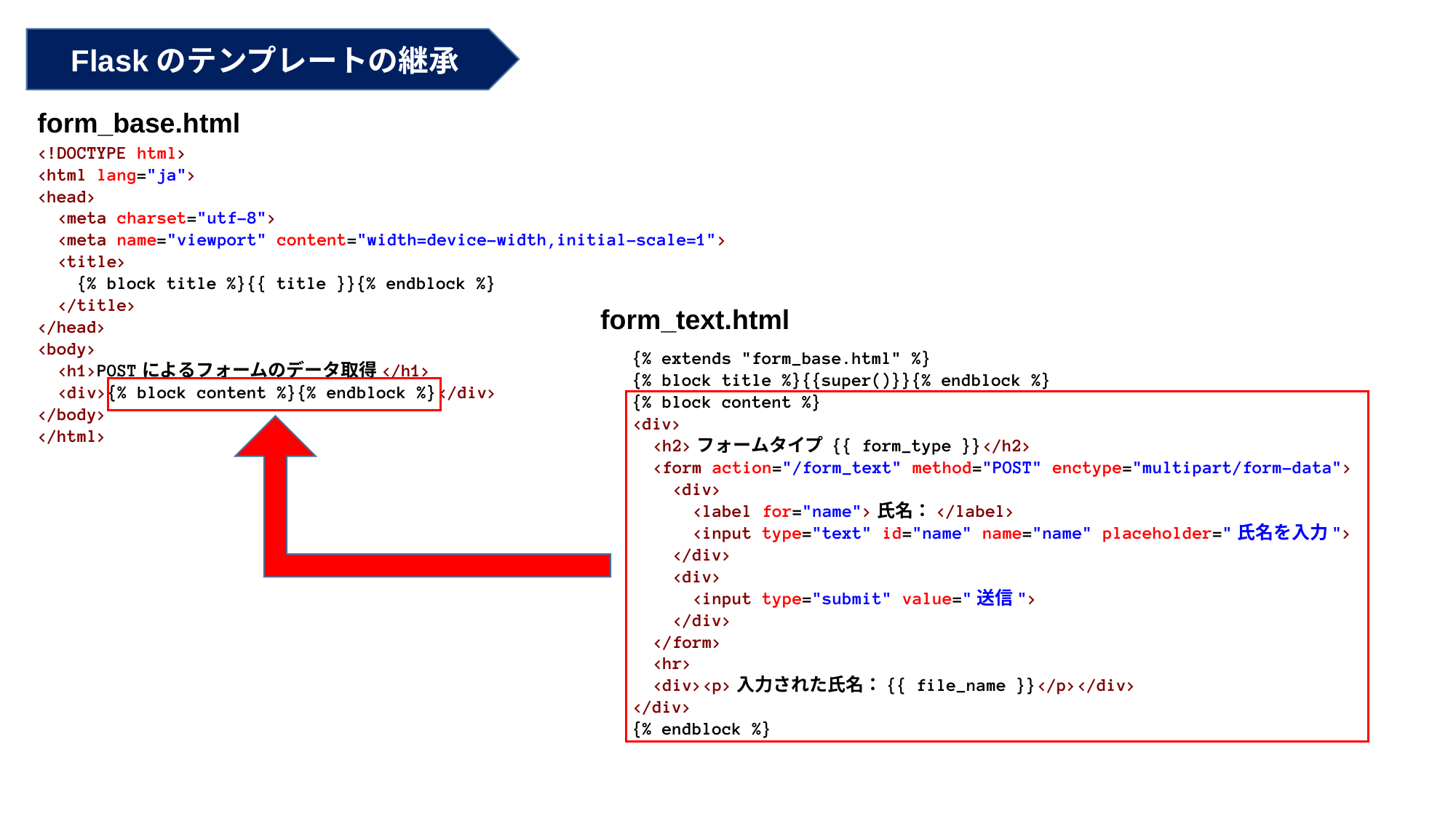

Flaskのテンプレートの継承
form_base.html
<!DOCTYPE html>
<html lang="ja">
<head>
  <meta charset="utf-8">
  <meta name="viewport" content="width=device-width,initial-scale=1">
  <title>
    {% block title %}{{ title }}{% endblock %}
  </title>
</head>
<body>
  <h1>POSTによるフォームのデータ取得</h1>
  <div>{% block content %}{% endblock %}</div>
</body>
</html>
form_text.html
{% extends "form_base.html" %}
{% block title %}{{super()}}{% endblock %}
{% block content %}
<div>
  <h2>フォームタイプ {{ form_type }}</h2>
  <form action="/form_text" method="POST" enctype="multipart/form-data">
    <div>
      <label for="name">氏名：</label>
      <input type="text" id="name" name="name" placeholder="氏名を入力">
    </div>
    <div>
      <input type="submit" value="送信">
    </div>
  </form>
  <hr>
  <div><p>入力された氏名：{{ file_name }}</p></div>
</div>
{% endblock %}